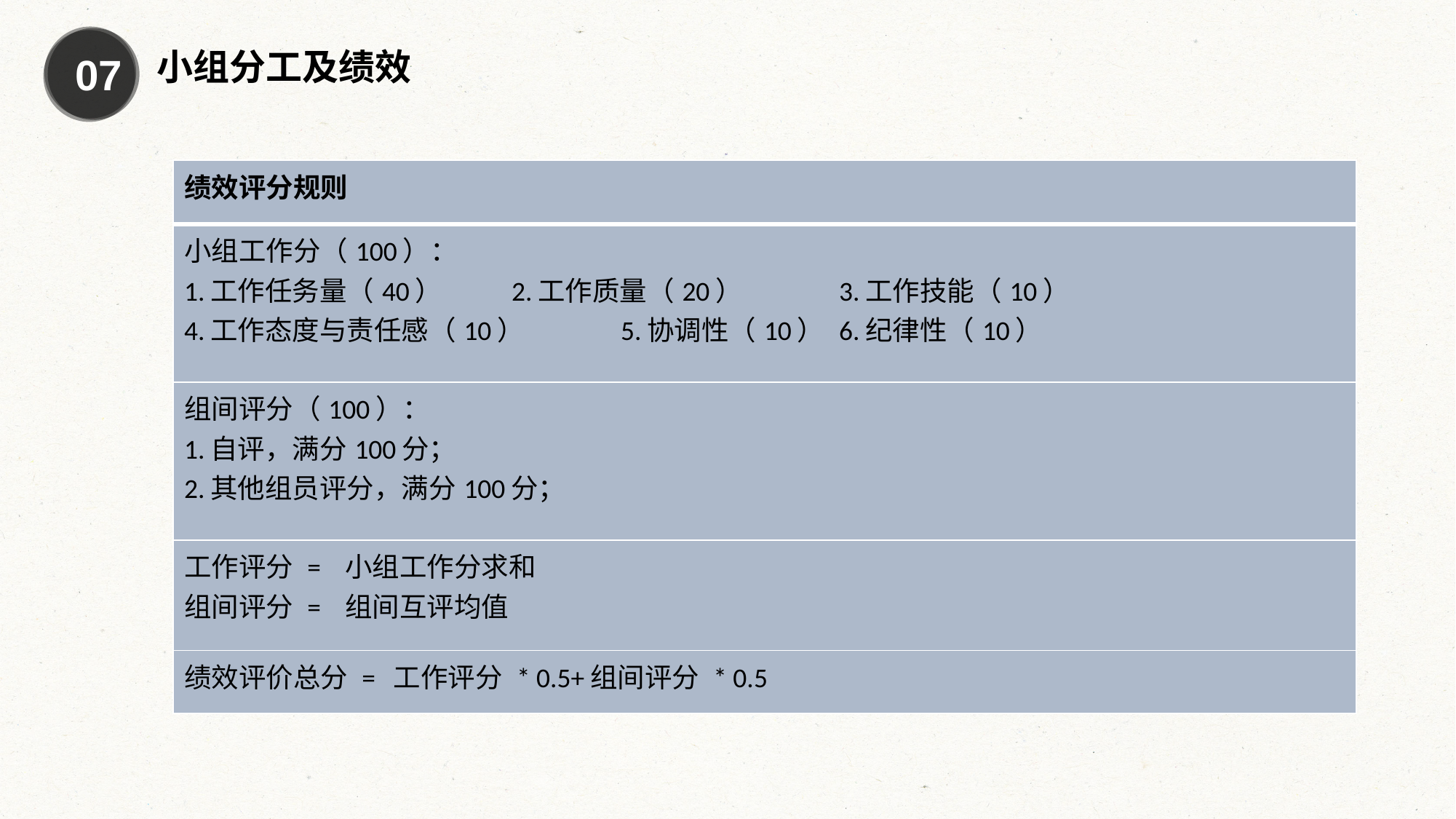

小组分工及绩效
07

| 绩效评分规则 |
| --- |
| 小组工作分（100）： 1.工作任务量（40） 2.工作质量（20） 3.工作技能（10） 4.工作态度与责任感（10） 5.协调性（10） 6.纪律性（10） |
| 组间评分（100）： 1.自评，满分100分； 2.其他组员评分，满分100分； |
| 工作评分 = 小组工作分求和 组间评分 = 组间互评均值 |
| 绩效评价总分 = 工作评分 \* 0.5+组间评分 \* 0.5 |